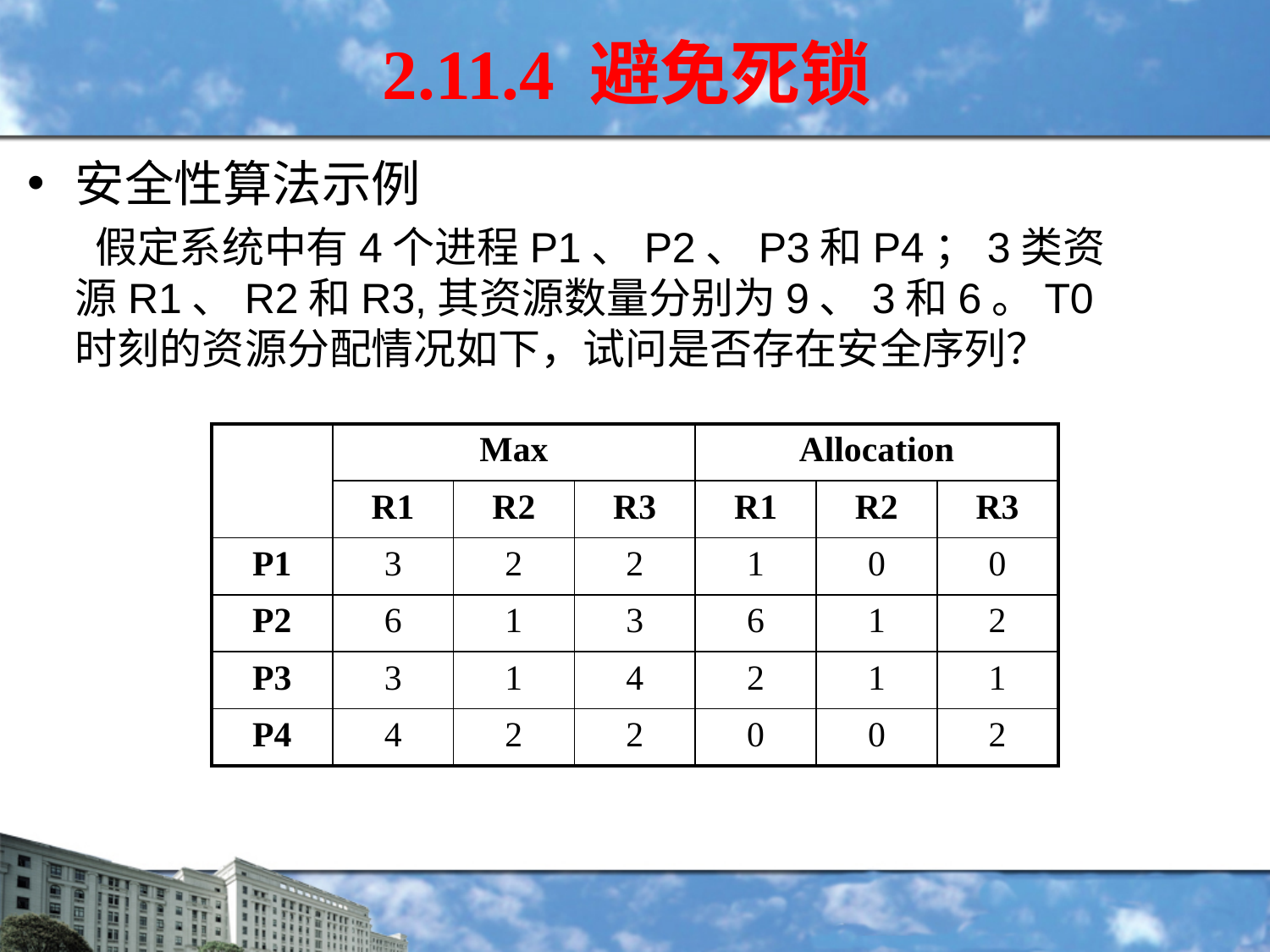

2.11.4 避免死锁
安全性算法示例
      假定系统中有4个进程P1、P2、P3和P4；3类资源R1、R2和R3,其资源数量分别为9、3和6。T0时刻的资源分配情况如下，试问是否存在安全序列？
|  | Max |  |  | Allocation |  |  |
| --- | --- | --- | --- | --- | --- | --- |
|  | R1 | R2 | R3 | R1 | R2 | R3 |
| P1 | 3 | 2 | 2 | 1 | 0 | 0 |
| P2 | 6 | 1 | 3 | 6 | 1 | 2 |
| P3 | 3 | 1 | 4 | 2 | 1 | 1 |
| P4 | 4 | 2 | 2 | 0 | 0 | 2 |